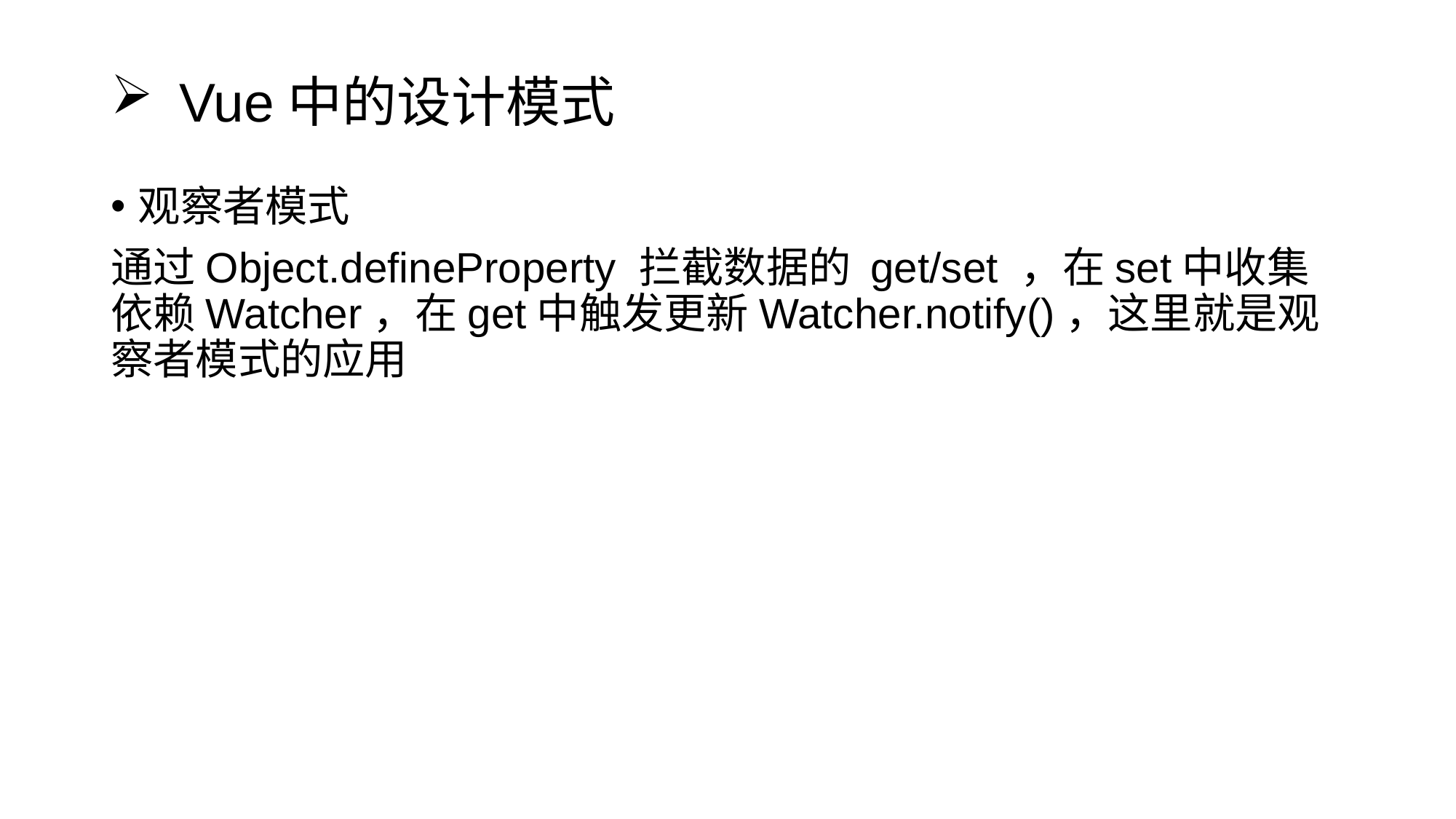

# Vue中的设计模式
观察者模式
通过Object.defineProperty 拦截数据的 get/set ，在set中收集依赖Watcher，在get中触发更新Watcher.notify()，这里就是观察者模式的应用